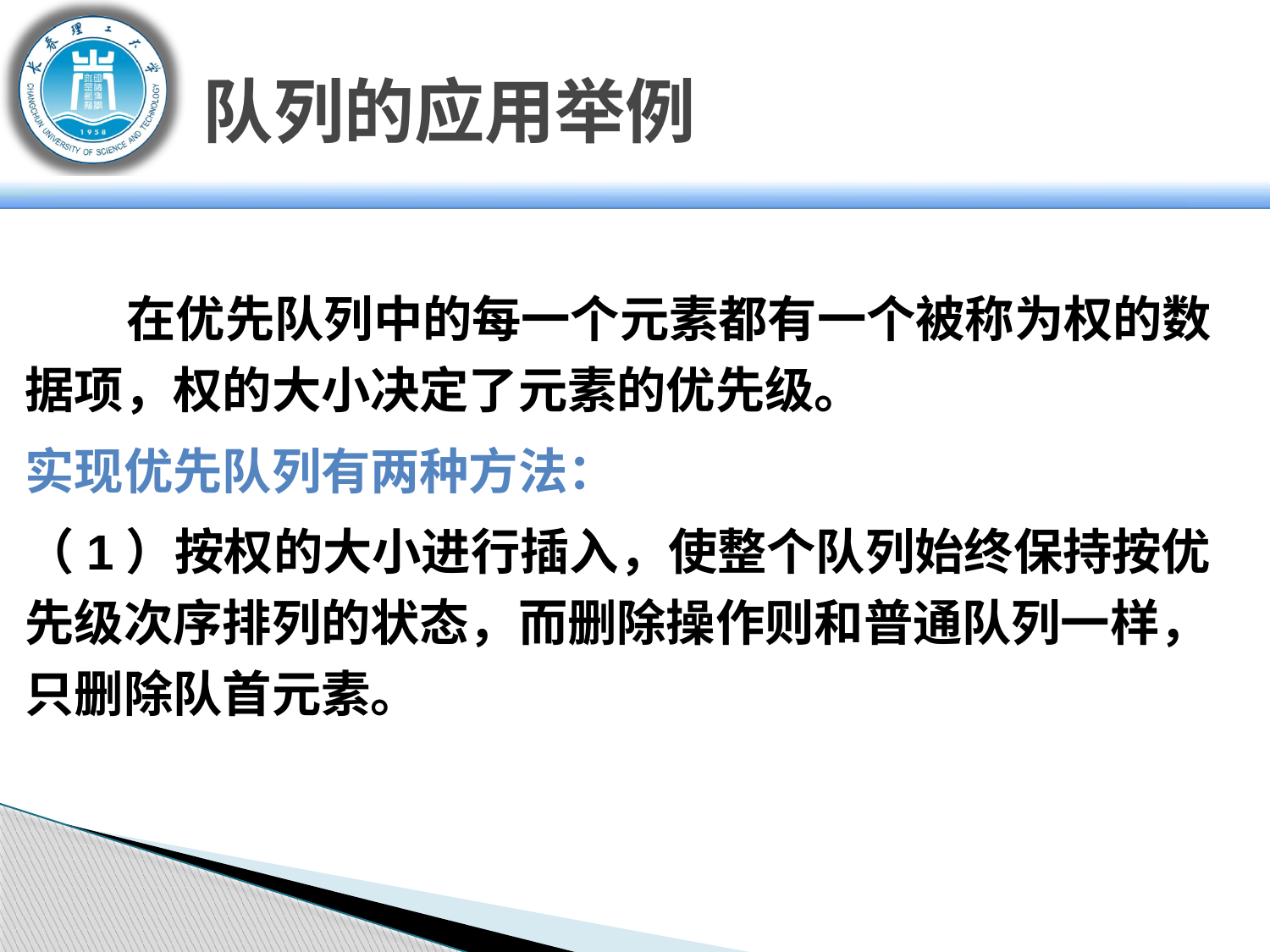

队列的应用举例

        在优先队列中的每一个元素都有一个被称为权的数据项，权的大小决定了元素的优先级。
实现优先队列有两种方法：
（1）按权的大小进行插入，使整个队列始终保持按优先级次序排列的状态，而删除操作则和普通队列一样，只删除队首元素。